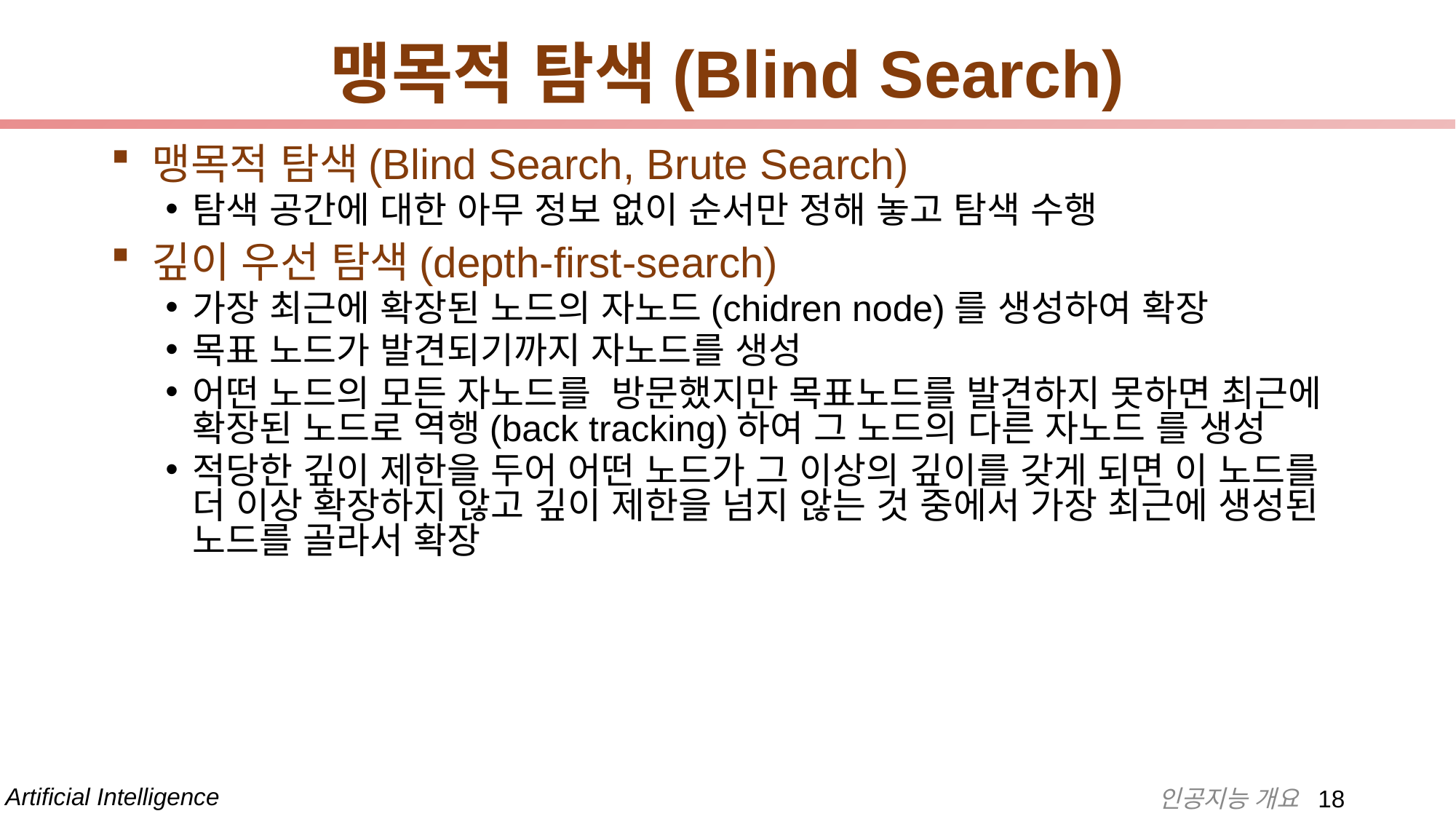

# 맹목적 탐색(Blind Search)
맹목적 탐색(Blind Search, Brute Search)
탐색 공간에 대한 아무 정보 없이 순서만 정해 놓고 탐색 수행
깊이 우선 탐색(depth-first-search)
가장 최근에 확장된 노드의 자노드(chidren node)를 생성하여 확장
목표 노드가 발견되기까지 자노드를 생성
어떤 노드의 모든 자노드를  방문했지만 목표노드를 발견하지 못하면 최근에 확장된 노드로 역행(back tracking)하여 그 노드의 다른 자노드 를 생성
적당한 깊이 제한을 두어 어떤 노드가 그 이상의 깊이를 갖게 되면 이 노드를 더 이상 확장하지 않고 깊이 제한을 넘지 않는 것 중에서 가장 최근에 생성된 노드를 골라서 확장